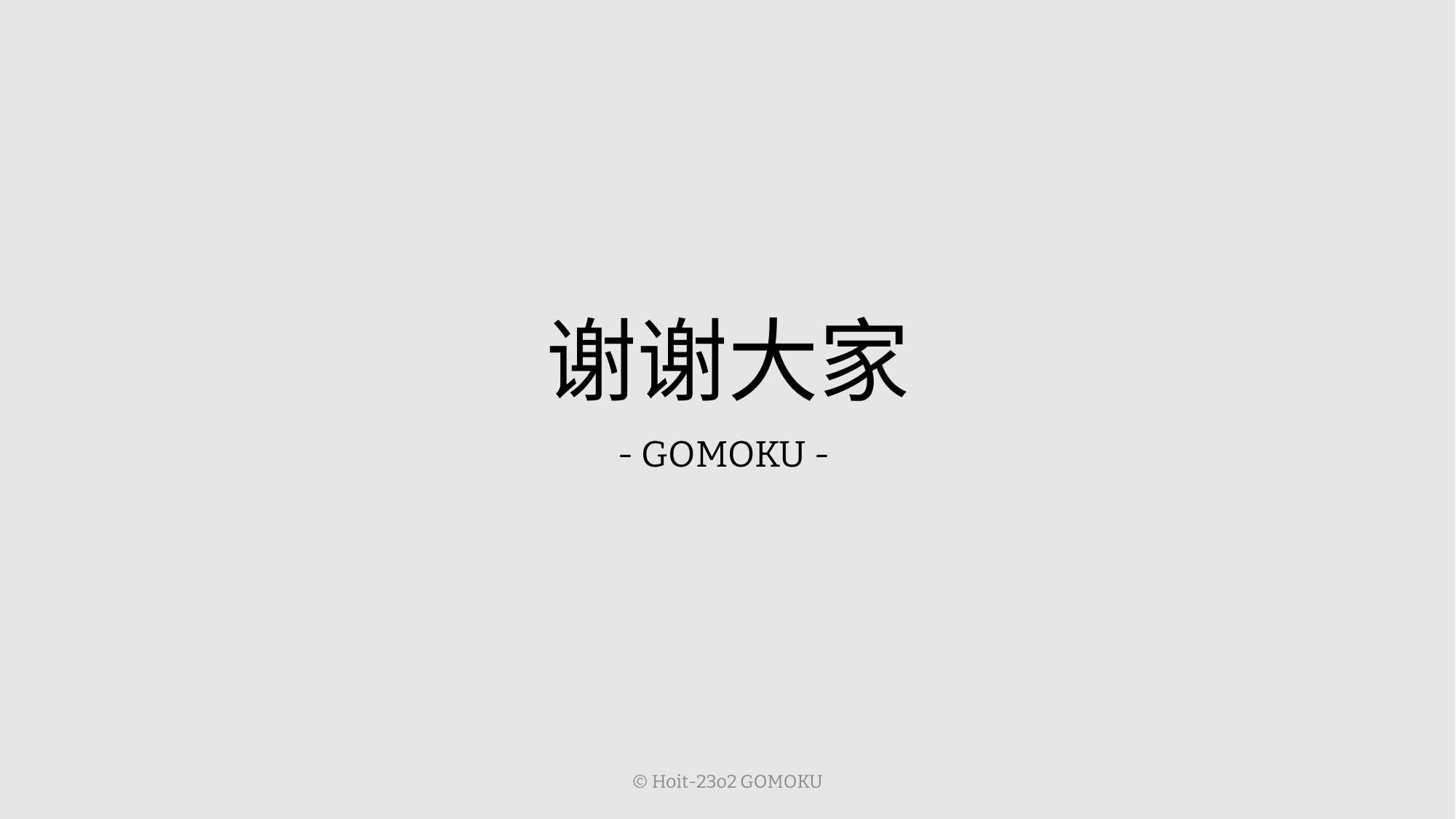

# 谢谢大家
- GOMOKU -
© Hoit-23o2 GOMOKU